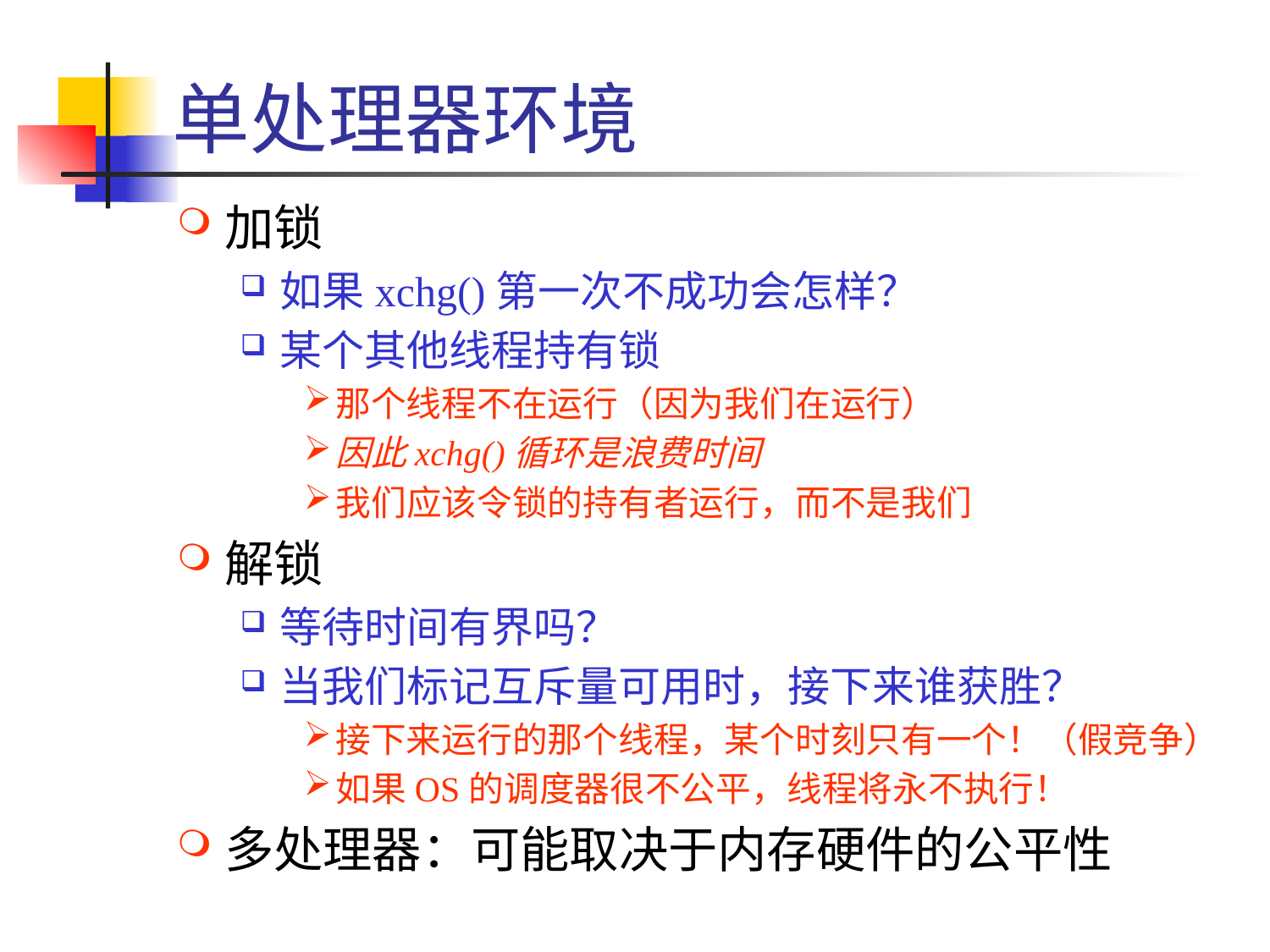

# 单处理器环境
加锁
如果xchg()第一次不成功会怎样？
某个其他线程持有锁
那个线程不在运行（因为我们在运行）
因此xchg()循环是浪费时间
我们应该令锁的持有者运行，而不是我们
解锁
等待时间有界吗？
当我们标记互斥量可用时，接下来谁获胜？
接下来运行的那个线程，某个时刻只有一个！（假竞争）
如果OS的调度器很不公平，线程将永不执行！
多处理器：可能取决于内存硬件的公平性